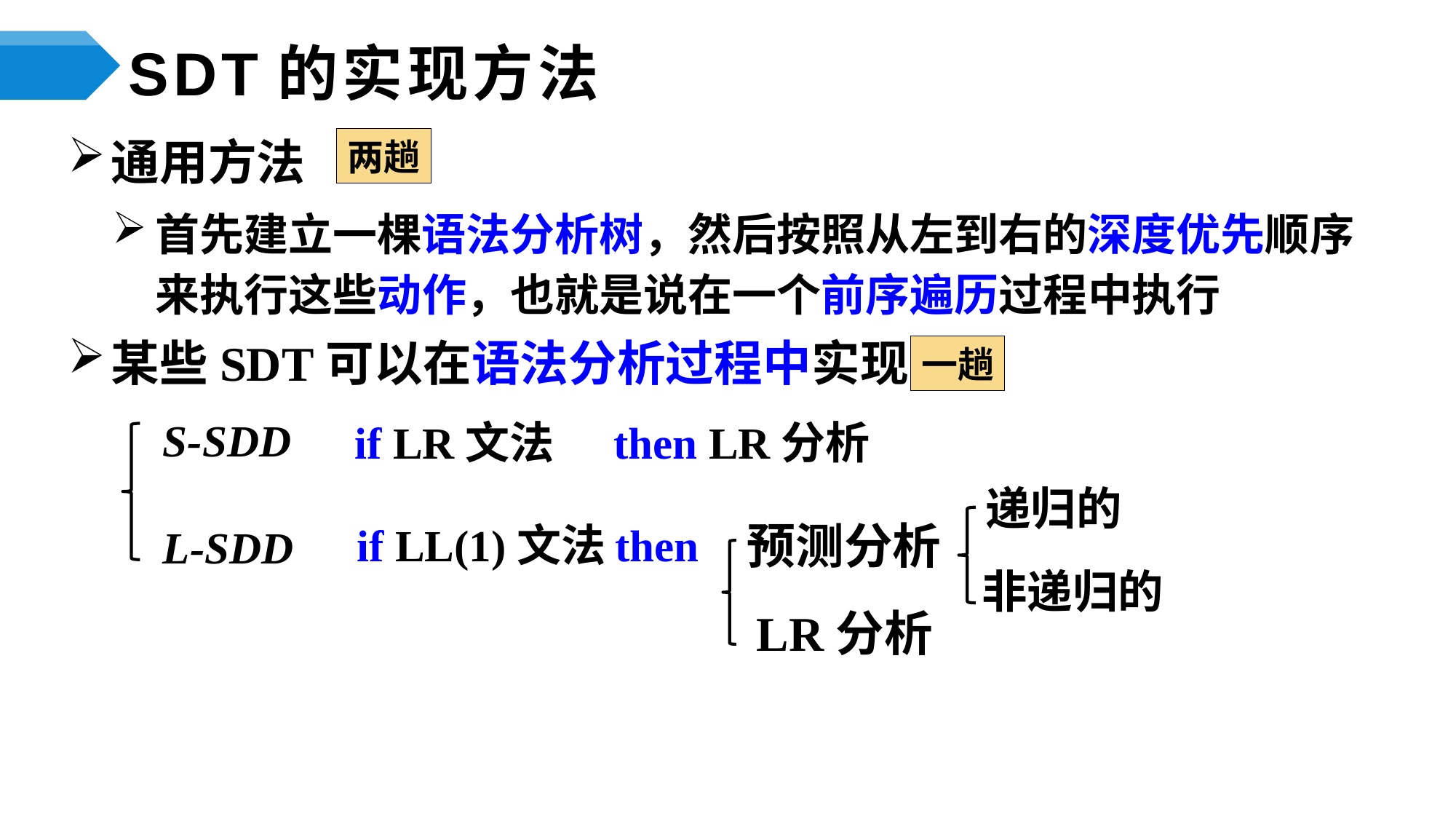

# SDT的实现方法
通用方法
首先建立一棵语法分析树，然后按照从左到右的深度优先顺序来执行这些动作，也就是说在一个前序遍历过程中执行
某些SDT可以在语法分析过程中实现
两趟
一趟
S-SDD

L-SDD
if LR文法	   then LR分析

递归的

预测分析
if LL(1)文法
then

非递归的
LR分析